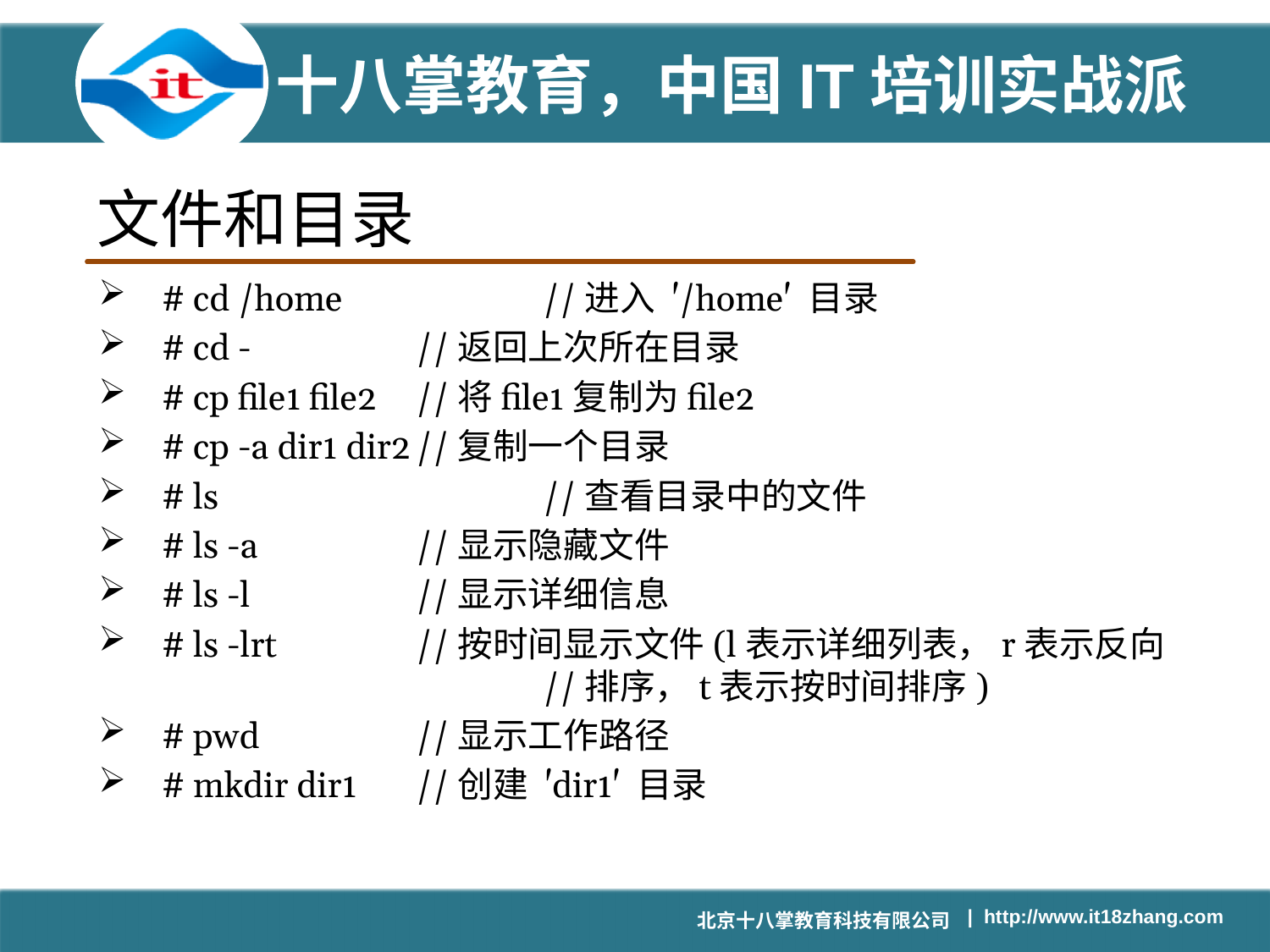

# 文件和目录
# cd /home		//进入 '/home' 目录
# cd -		//返回上次所在目录
# cp file1 file2	//将file1复制为file2
# cp -a dir1 dir2	//复制一个目录
# ls			//查看目录中的文件
# ls -a		//显示隐藏文件
# ls -l		//显示详细信息
# ls -lrt		//按时间显示文件(l表示详细列表，r表示反向 //排序，t表示按时间排序)
# pwd		//显示工作路径
# mkdir dir1	//创建 'dir1' 目录